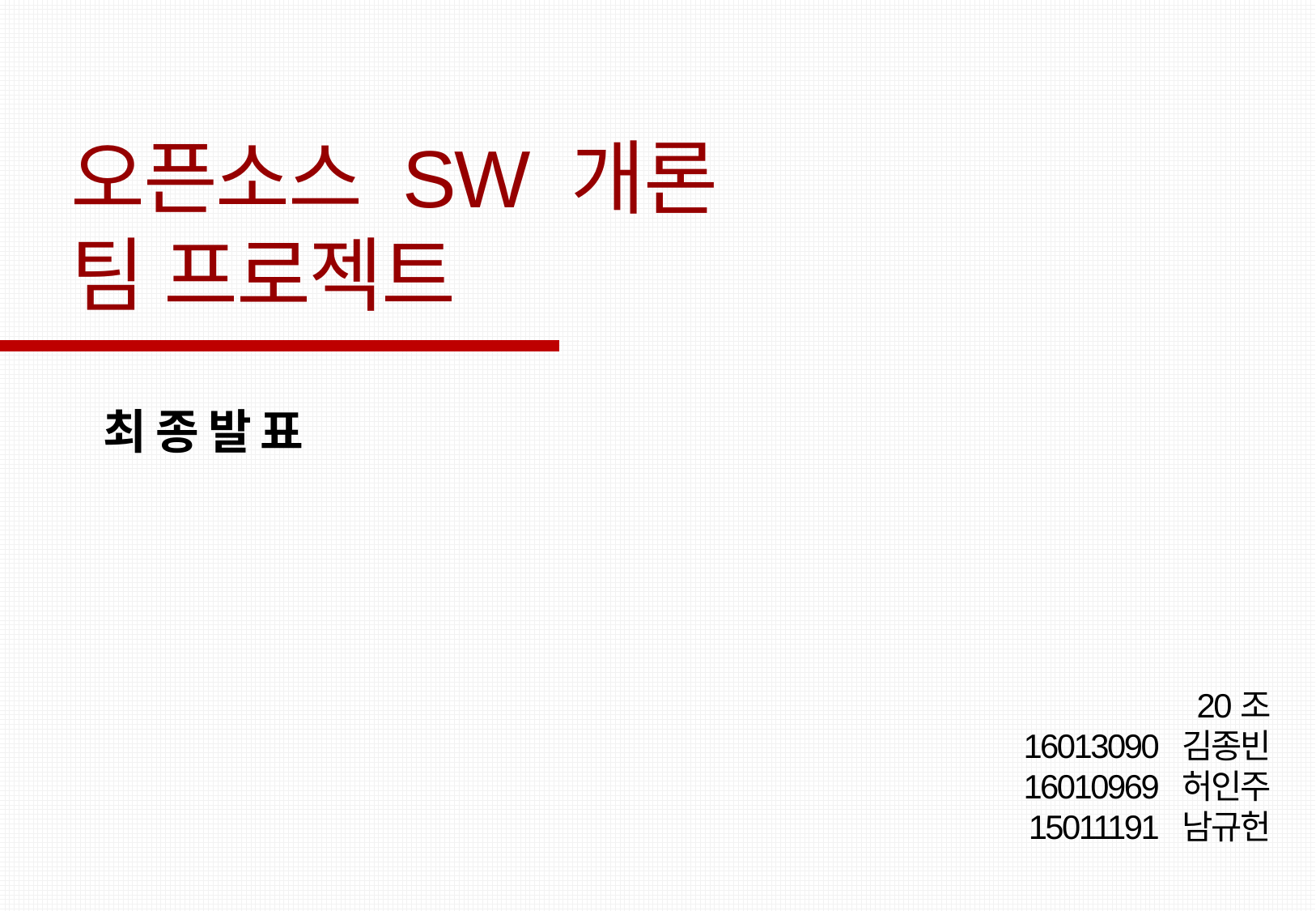

오픈소스 SW 개론
팀 프로젝트
최 종 발 표
20조
16013090  김종빈
16010969  허인주
15011191  남규헌